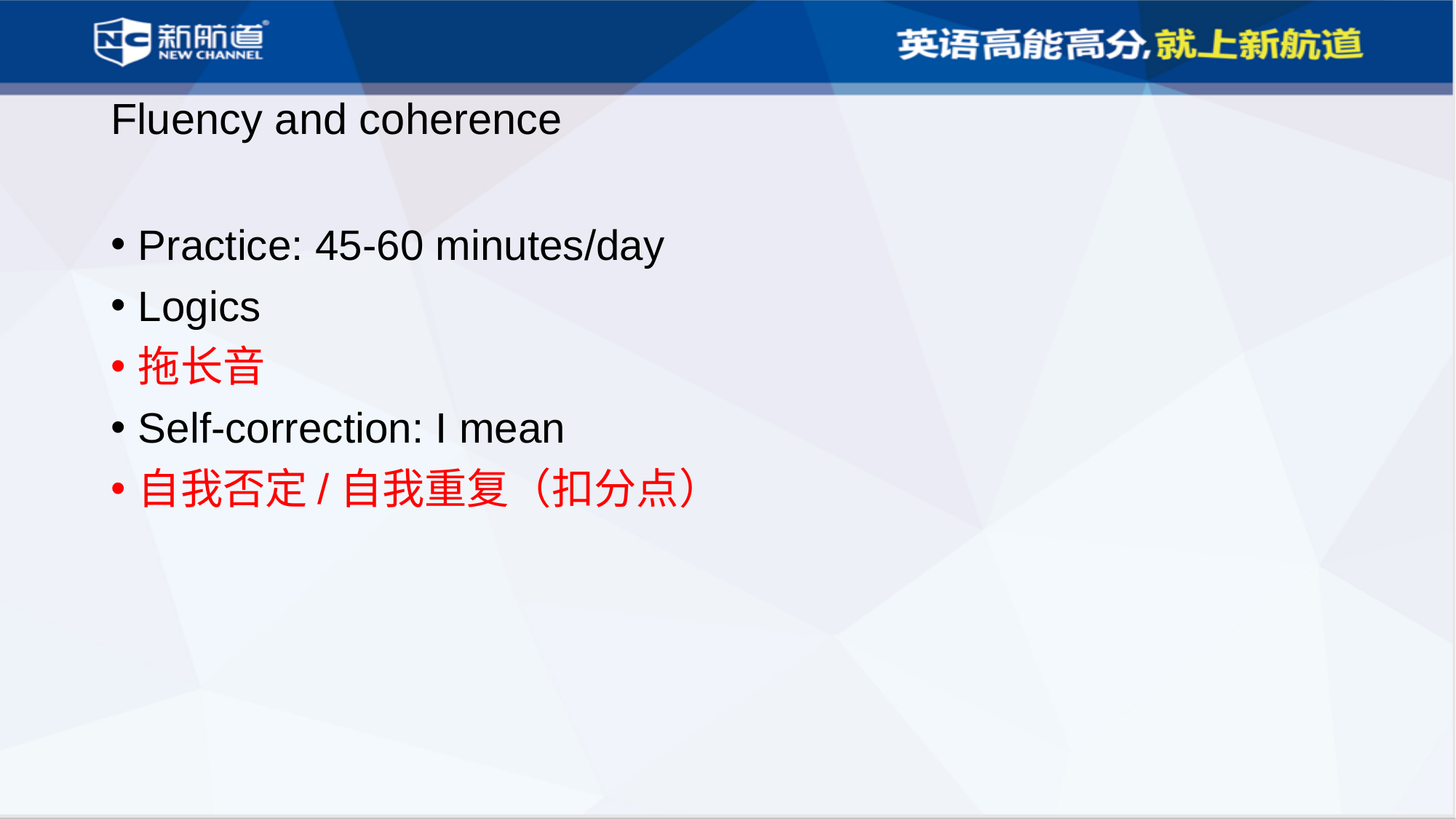

# Fluency and coherence
Practice: 45-60 minutes/day
Logics
拖长音
Self-correction: I mean
自我否定/自我重复（扣分点）